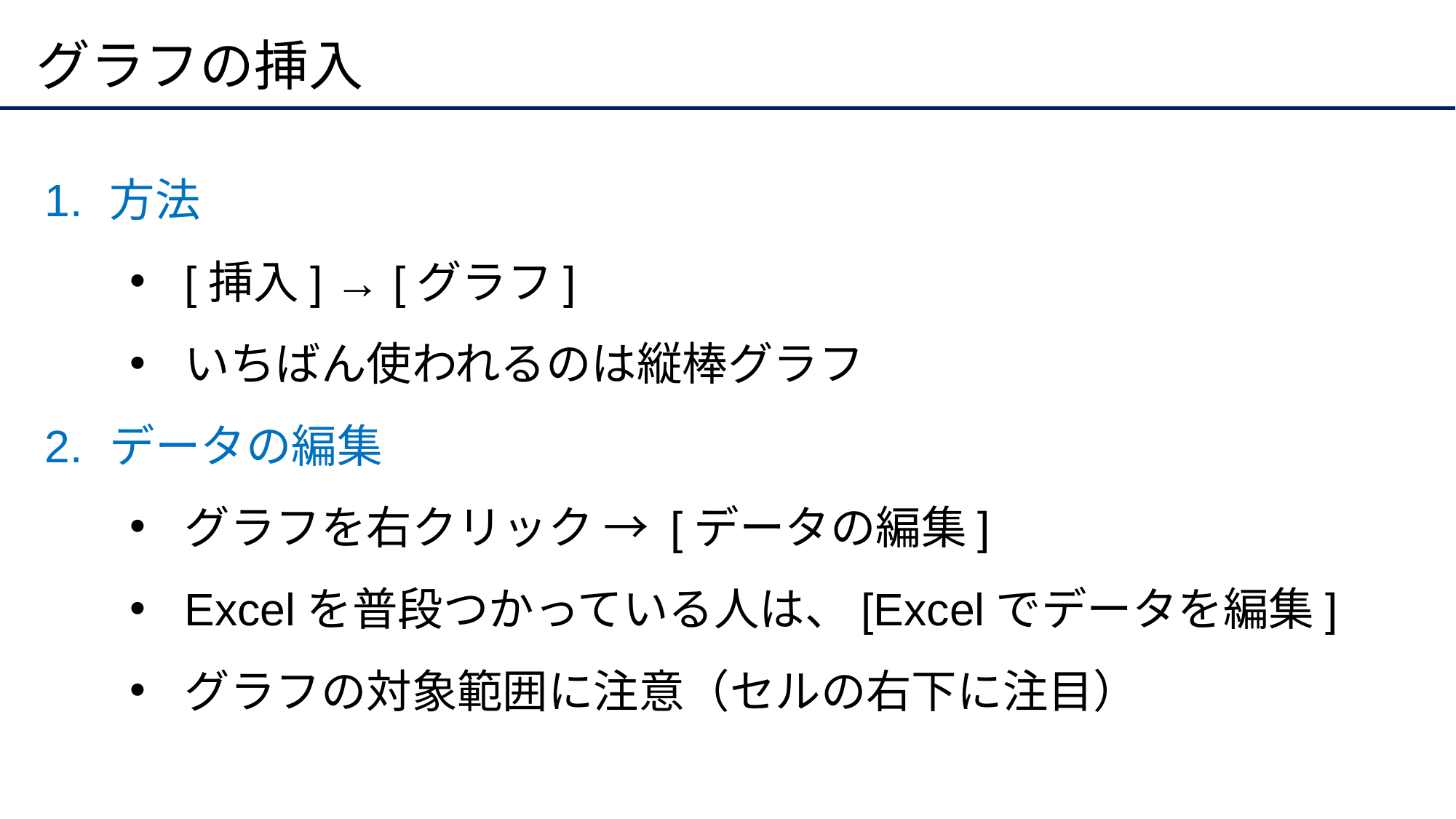

# グラフの挿入
方法
[挿入] → [グラフ]
いちばん使われるのは縦棒グラフ
データの編集
グラフを右クリック → [データの編集]
Excelを普段つかっている人は、[Excelでデータを編集]
グラフの対象範囲に注意（セルの右下に注目）